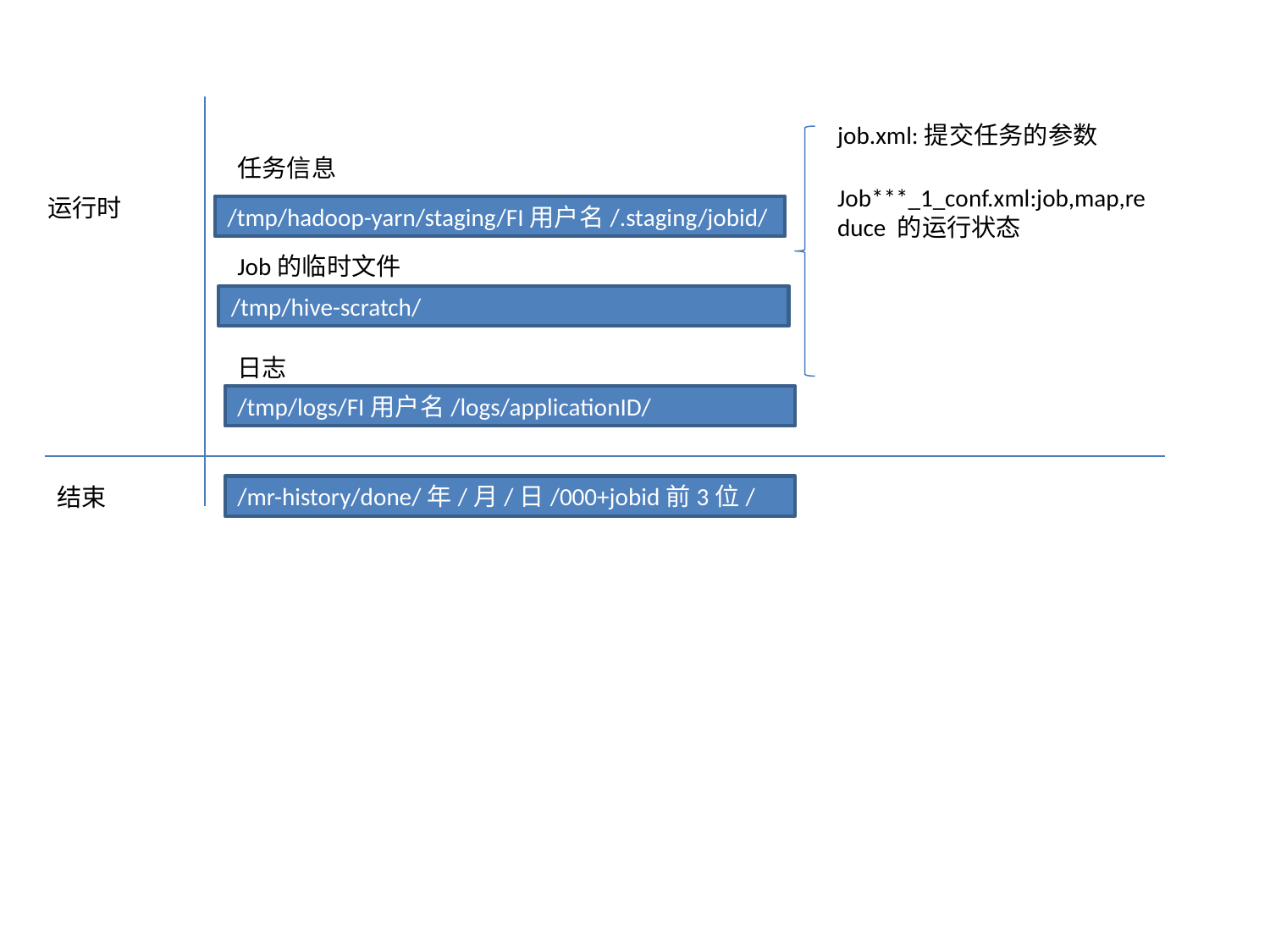

job.xml:提交任务的参数

任务信息
Job***_1_conf.xml:job,map,reduce 的运行状态
运行时
/tmp/hadoop-yarn/staging/FI用户名/.staging/jobid/
Job的临时文件
/tmp/hive-scratch/
日志
/tmp/logs/FI用户名/logs/applicationID/
结束
/mr-history/done/年/月/日/000+jobid前3位/